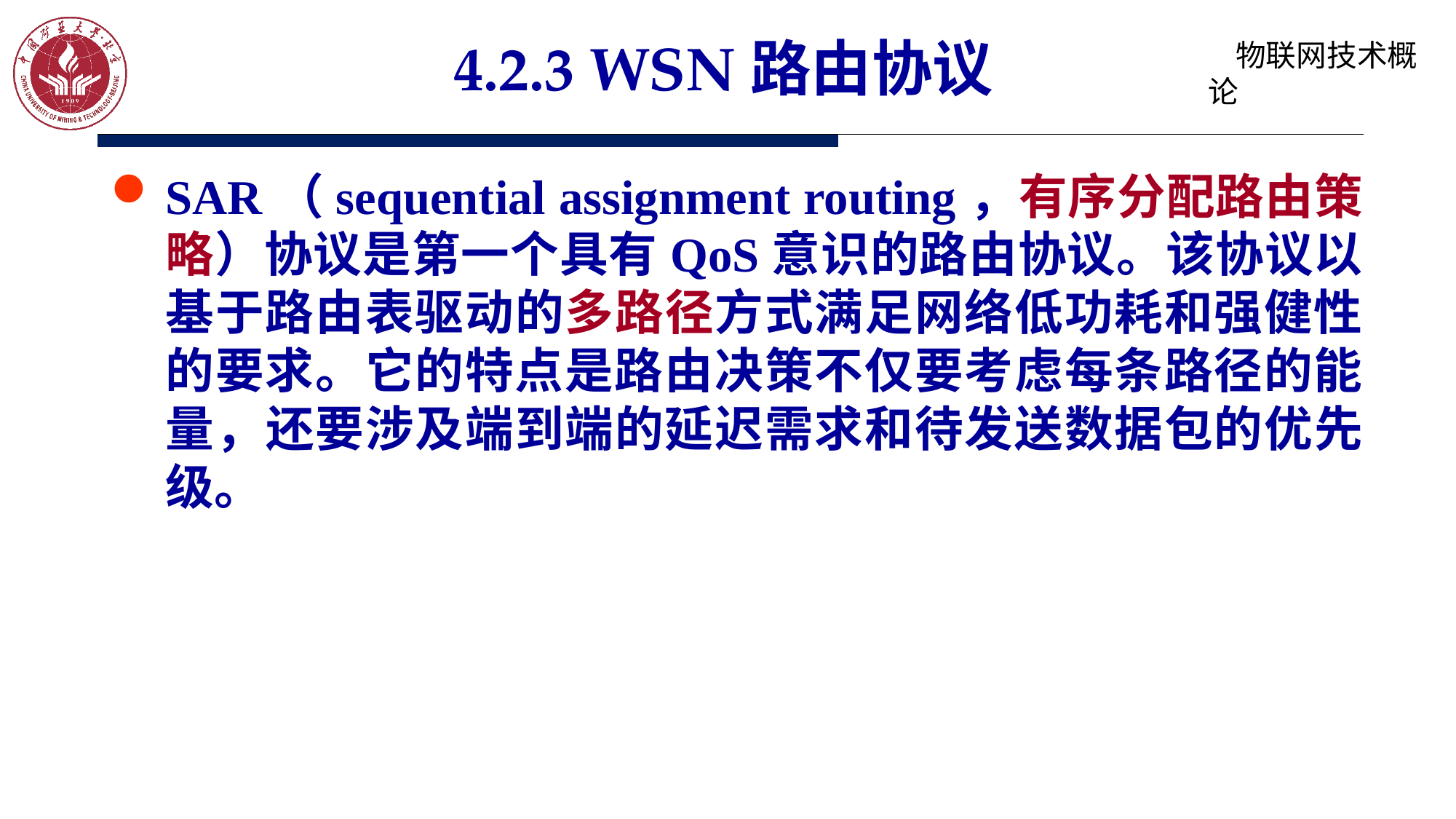

# 4.2.3 WSN路由协议
SAR（sequential assignment routing，有序分配路由策略）协议是第一个具有QoS意识的路由协议。该协议以基于路由表驱动的多路径方式满足网络低功耗和强健性的要求。它的特点是路由决策不仅要考虑每条路径的能量，还要涉及端到端的延迟需求和待发送数据包的优先级。